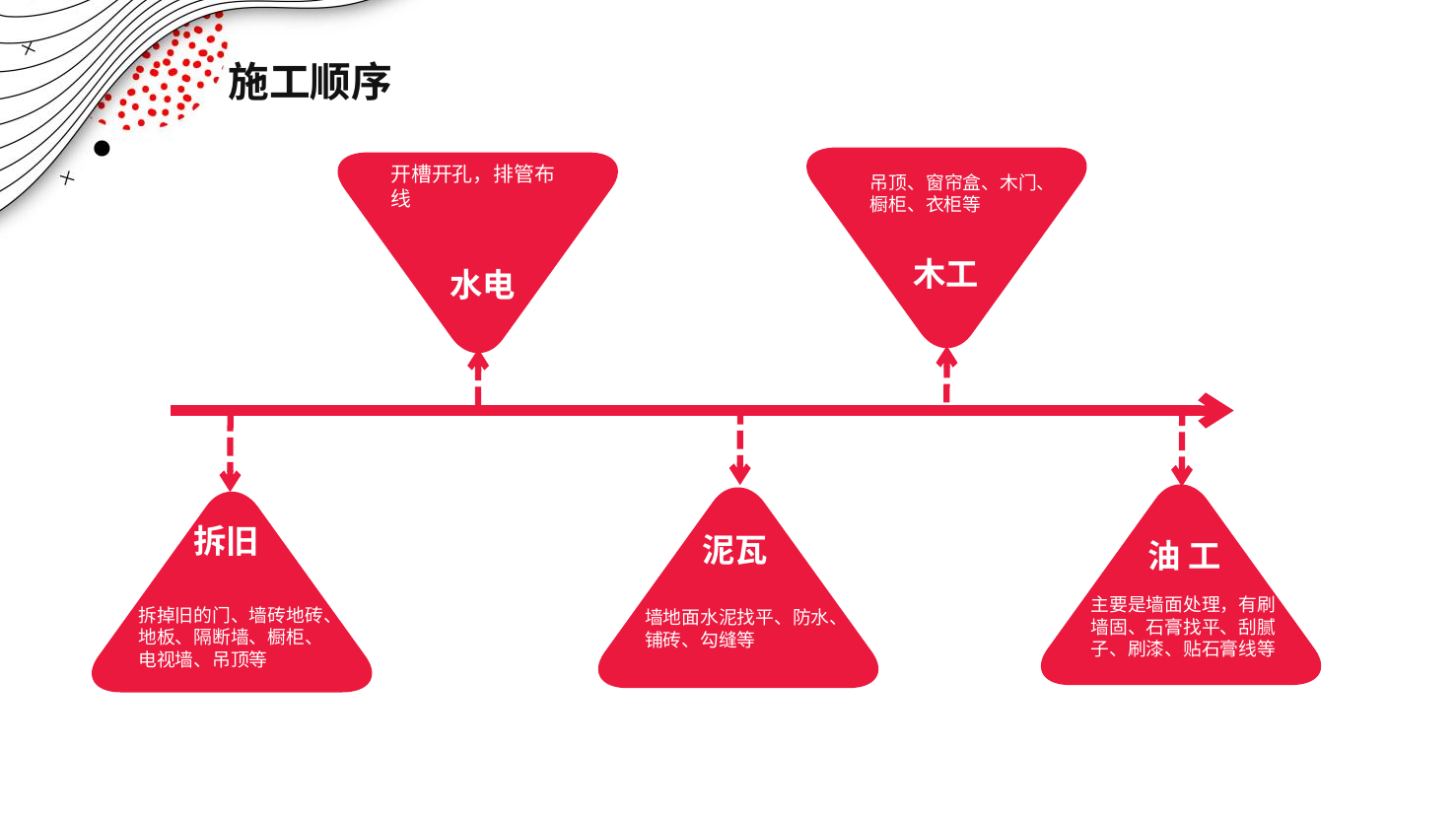

施工顺序

吊顶、窗帘盒、木门、橱柜、衣柜等

开槽开孔，排管布线

木工
水电

主要是墙面处理，有刷墙固、石膏找平、刮腻子、刷漆、贴石膏线等

墙地面水泥找平、防水、铺砖、勾缝等

拆掉旧的门、墙砖地砖、地板、隔断墙、橱柜、电视墙、吊顶等
拆旧
泥瓦
油 工